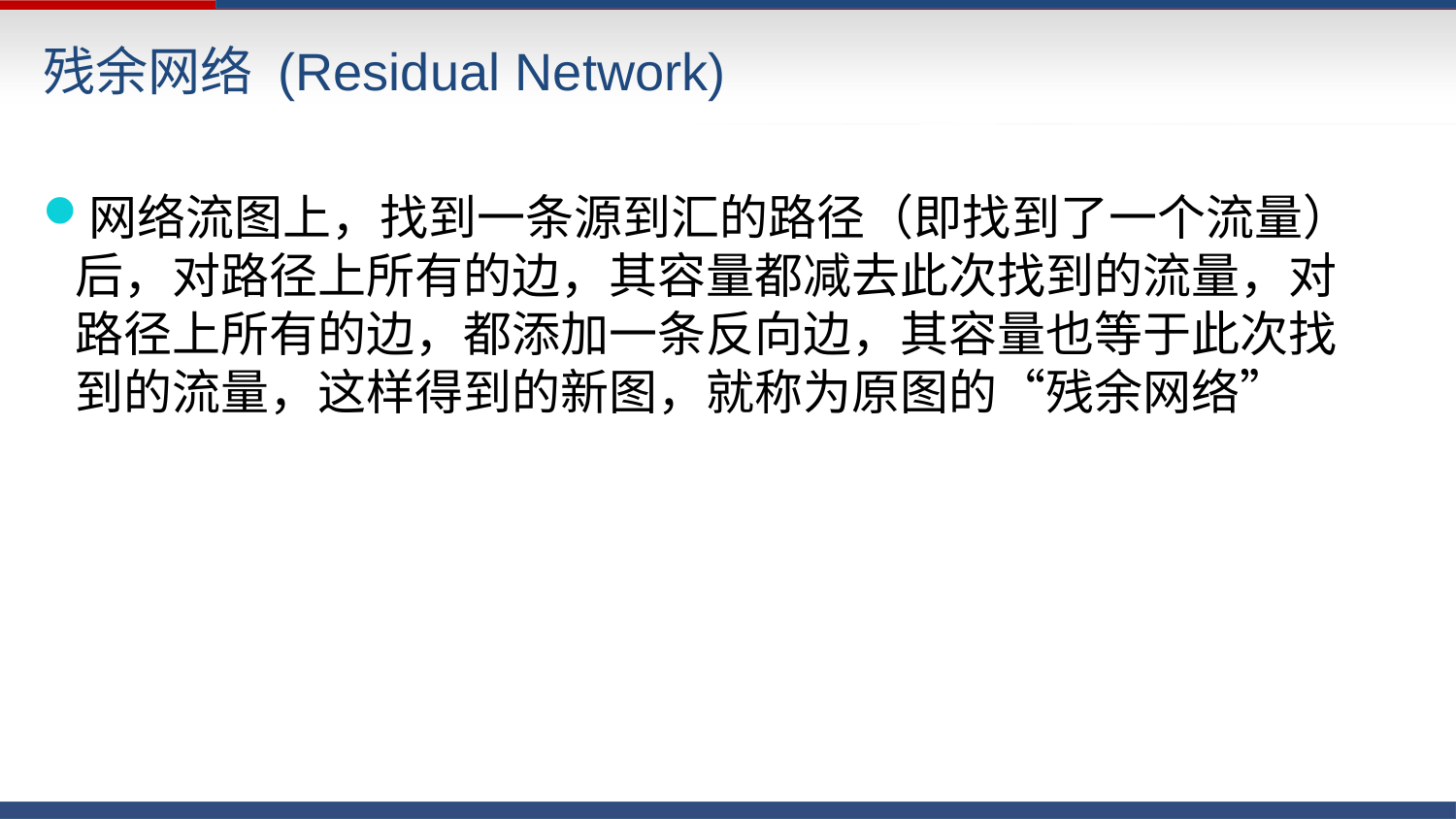

残余网络 (Residual Network)
网络流图上，找到一条源到汇的路径（即找到了一个流量）后，对路径上所有的边，其容量都减去此次找到的流量，对路径上所有的边，都添加一条反向边，其容量也等于此次找到的流量，这样得到的新图，就称为原图的“残余网络”